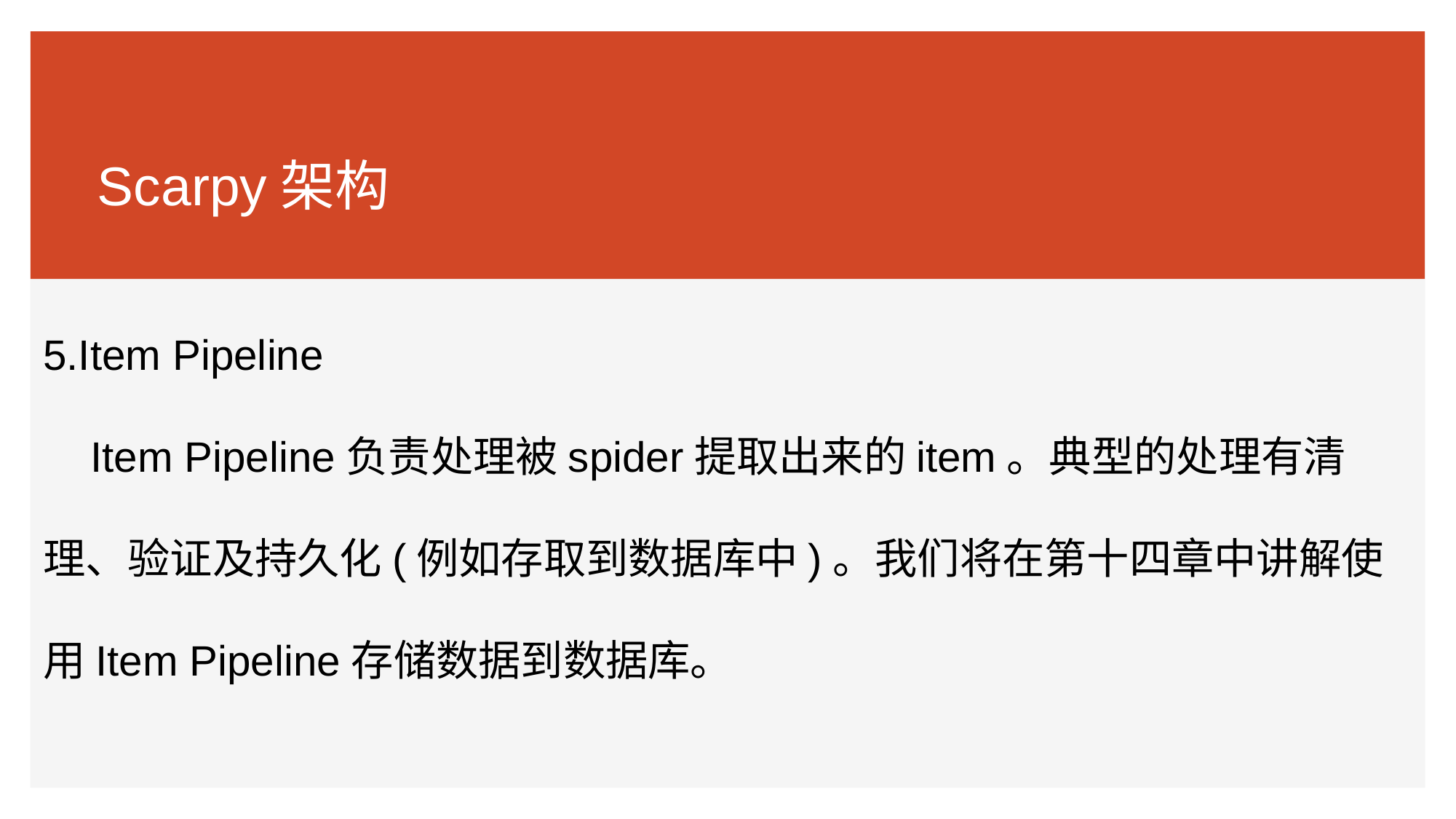

# Scarpy架构
5.Item Pipeline
    Item Pipeline负责处理被spider提取出来的item。典型的处理有清理、验证及持久化(例如存取到数据库中)。我们将在第十四章中讲解使用Item Pipeline存储数据到数据库。